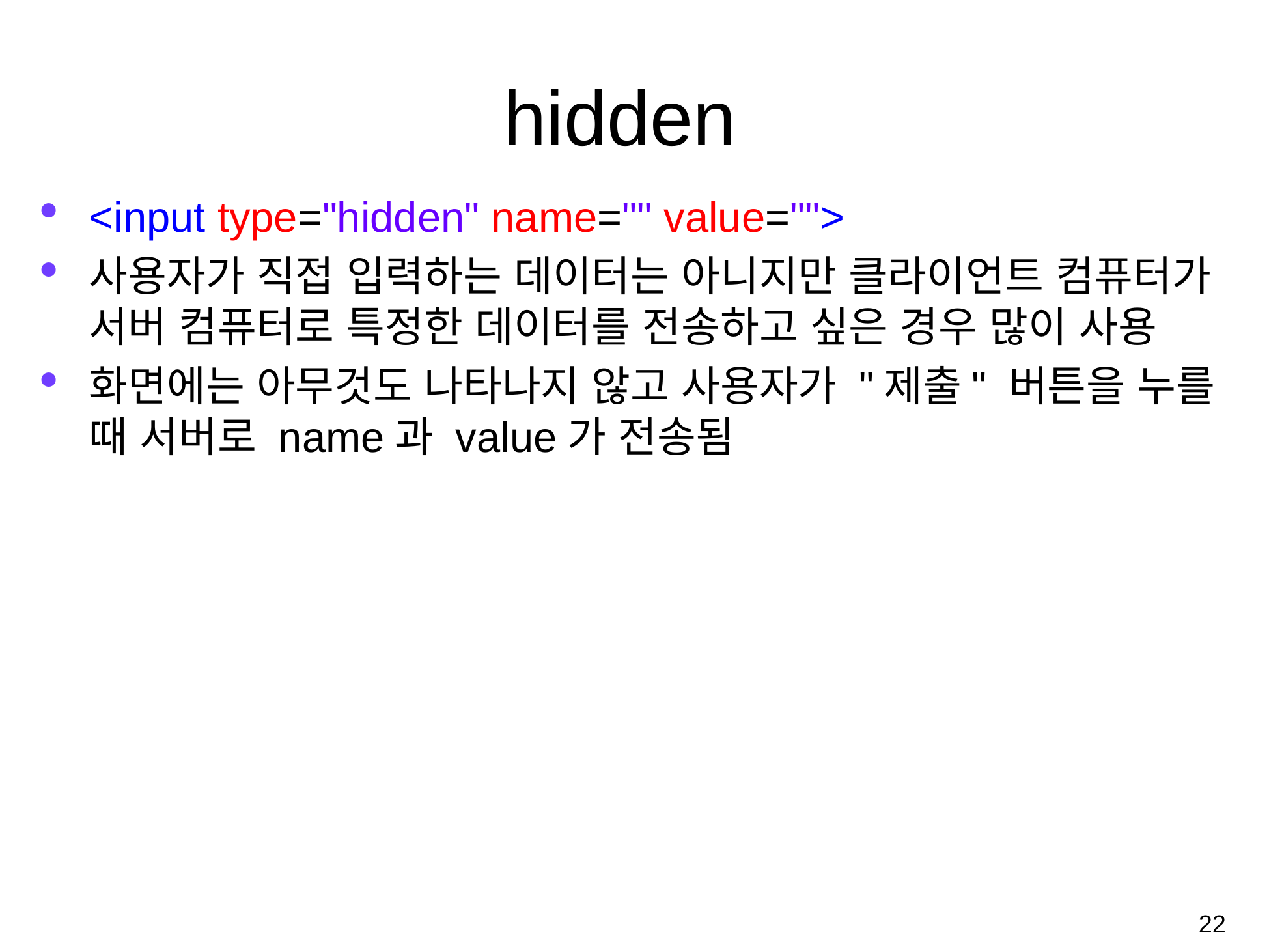

# hidden
<input type="hidden" name="" value="">
사용자가 직접 입력하는 데이터는 아니지만 클라이언트 컴퓨터가 서버 컴퓨터로 특정한 데이터를 전송하고 싶은 경우 많이 사용
화면에는 아무것도 나타나지 않고 사용자가 "제출" 버튼을 누를 때 서버로 name과 value가 전송됨
22